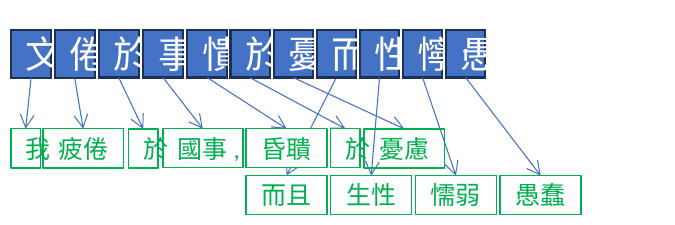

於
於
憂
而
性
懧
愚
事
憒
文
倦
我
疲倦
於
國事,
昏聵
憂慮
於
而且
生性
懦弱
愚蠢